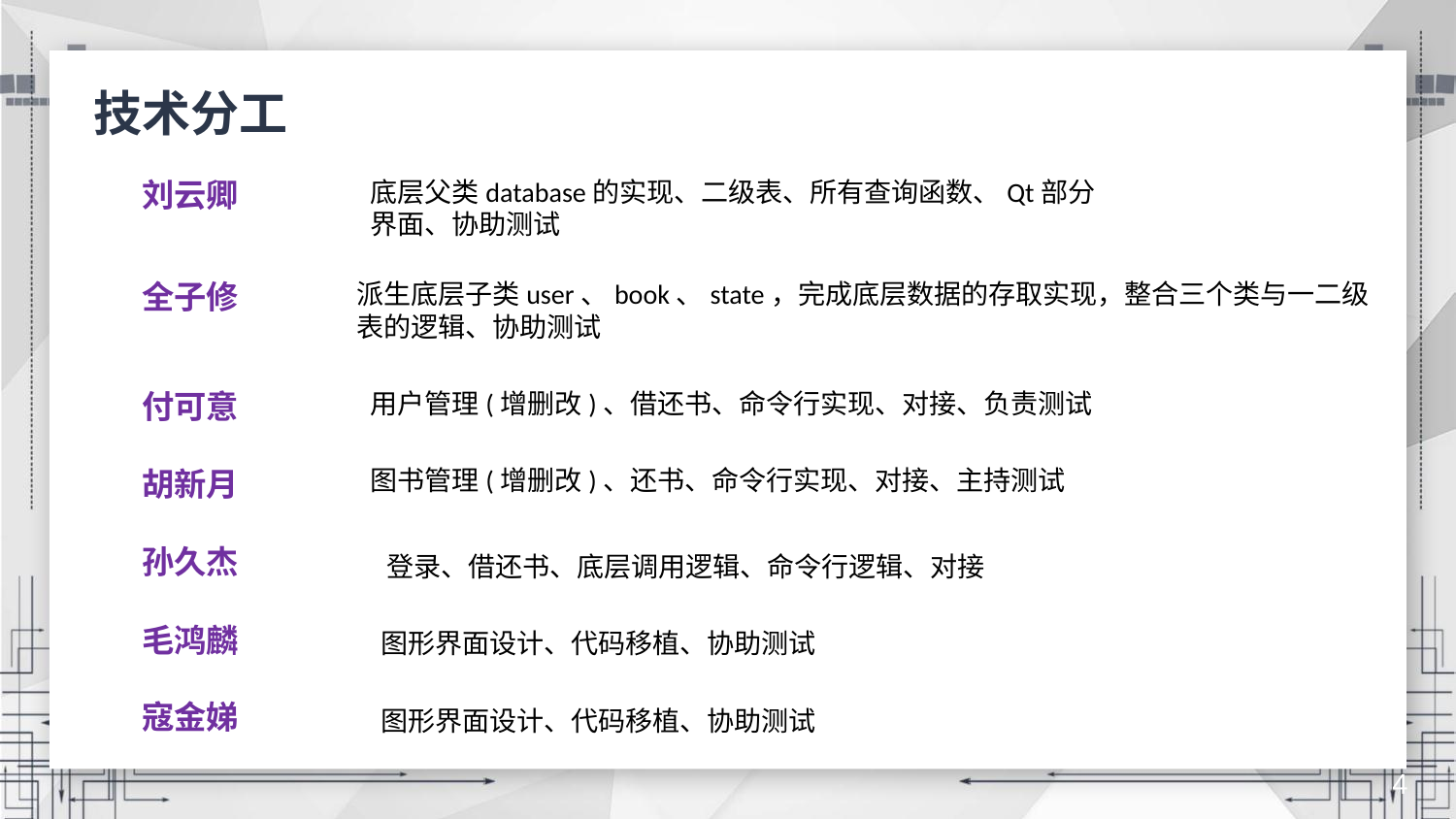

技术分工
刘云卿
底层父类database的实现、二级表、所有查询函数、Qt部分界面、协助测试
全子修
派生底层子类user、book、state，完成底层数据的存取实现，整合三个类与一二级
表的逻辑、协助测试
付可意

胡新月

孙久杰
用户管理(增删改)、借还书、命令行实现、对接、负责测试
图书管理(增删改)、还书、命令行实现、对接、主持测试
登录、借还书、底层调用逻辑、命令行逻辑、对接
毛鸿麟

寇金娣
图形界面设计、代码移植、协助测试
图形界面设计、代码移植、协助测试
4